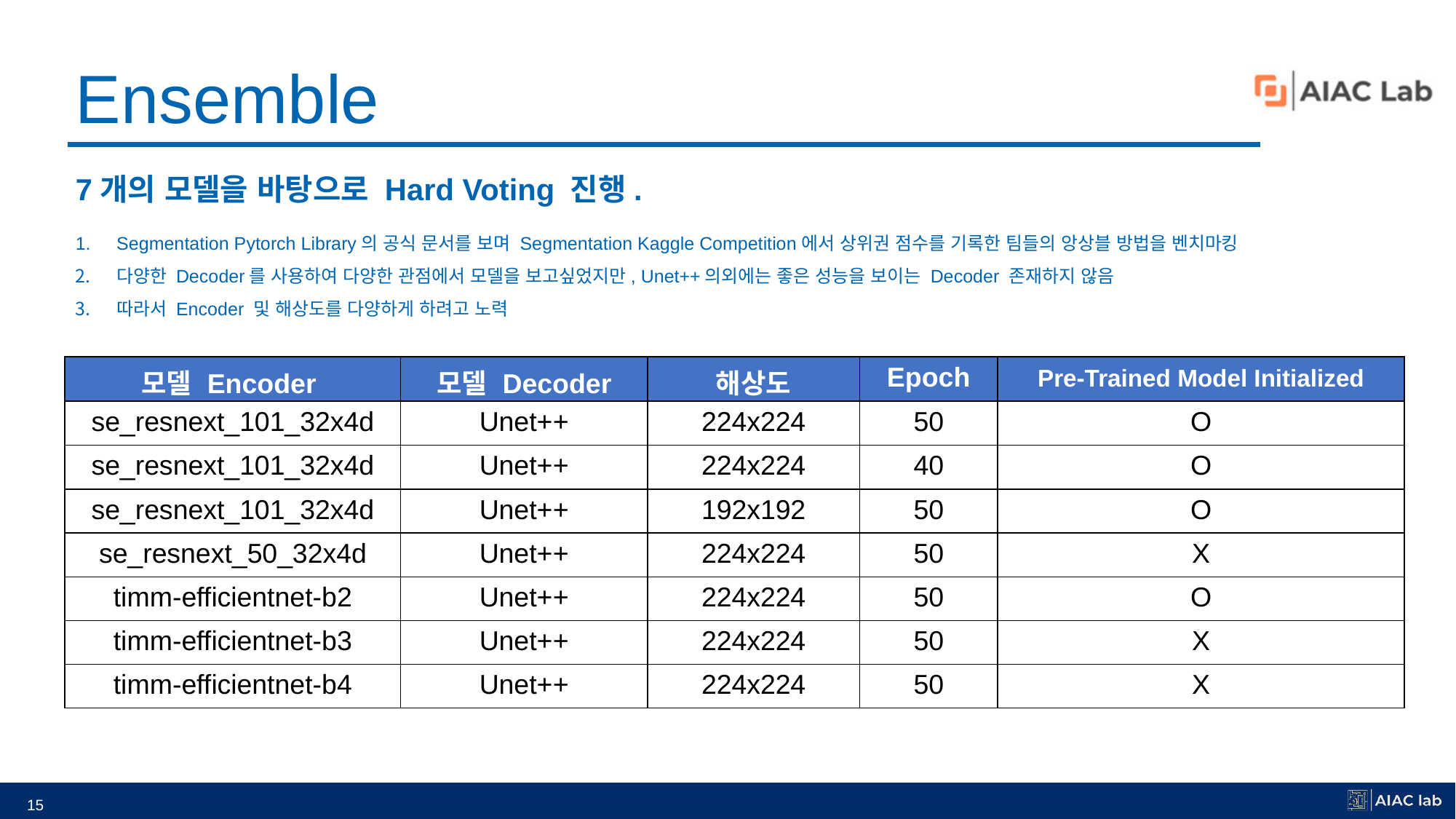

Ensemble
7개의 모델을 바탕으로 Hard Voting 진행.
Segmentation Pytorch Library의 공식 문서를 보며 Segmentation Kaggle Competition에서 상위권 점수를 기록한 팀들의 앙상블 방법을 벤치마킹
다양한 Decoder를 사용하여 다양한 관점에서 모델을 보고싶었지만, Unet++의외에는 좋은 성능을 보이는 Decoder 존재하지 않음
따라서 Encoder 및 해상도를 다양하게 하려고 노력
| 모델 Encoder | 모델 Decoder | 해상도 | Epoch | Pre-Trained Model Initialized |
| --- | --- | --- | --- | --- |
| se\_resnext\_101\_32x4d | Unet++ | 224x224 | 50 | O |
| se\_resnext\_101\_32x4d | Unet++ | 224x224 | 40 | O |
| se\_resnext\_101\_32x4d | Unet++ | 192x192 | 50 | O |
| se\_resnext\_50\_32x4d | Unet++ | 224x224 | 50 | X |
| timm-efficientnet-b2 | Unet++ | 224x224 | 50 | O |
| timm-efficientnet-b3 | Unet++ | 224x224 | 50 | X |
| timm-efficientnet-b4 | Unet++ | 224x224 | 50 | X |